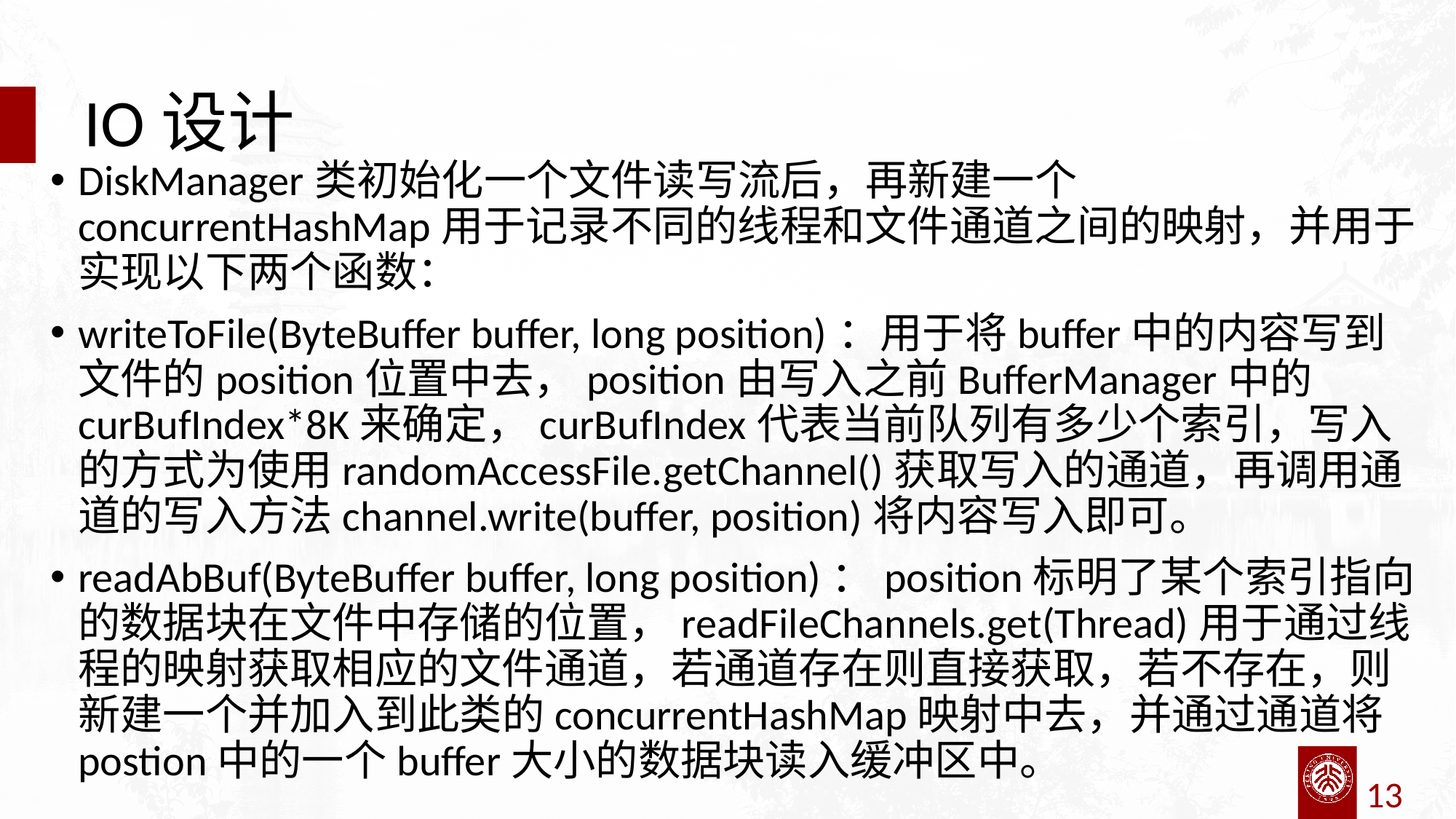

# IO设计

DiskManager类初始化一个文件读写流后，再新建一个concurrentHashMap用于记录不同的线程和文件通道之间的映射，并用于实现以下两个函数：
writeToFile(ByteBuffer buffer, long position)：用于将buffer中的内容写到文件的position位置中去，position由写入之前BufferManager中的curBufIndex*8K来确定，curBufIndex代表当前队列有多少个索引，写入的方式为使用randomAccessFile.getChannel()获取写入的通道，再调用通道的写入方法channel.write(buffer, position)将内容写入即可。
readAbBuf(ByteBuffer buffer, long position)：position标明了某个索引指向的数据块在文件中存储的位置，readFileChannels.get(Thread)用于通过线程的映射获取相应的文件通道，若通道存在则直接获取，若不存在，则新建一个并加入到此类的concurrentHashMap映射中去，并通过通道将postion中的一个buffer大小的数据块读入缓冲区中。
13